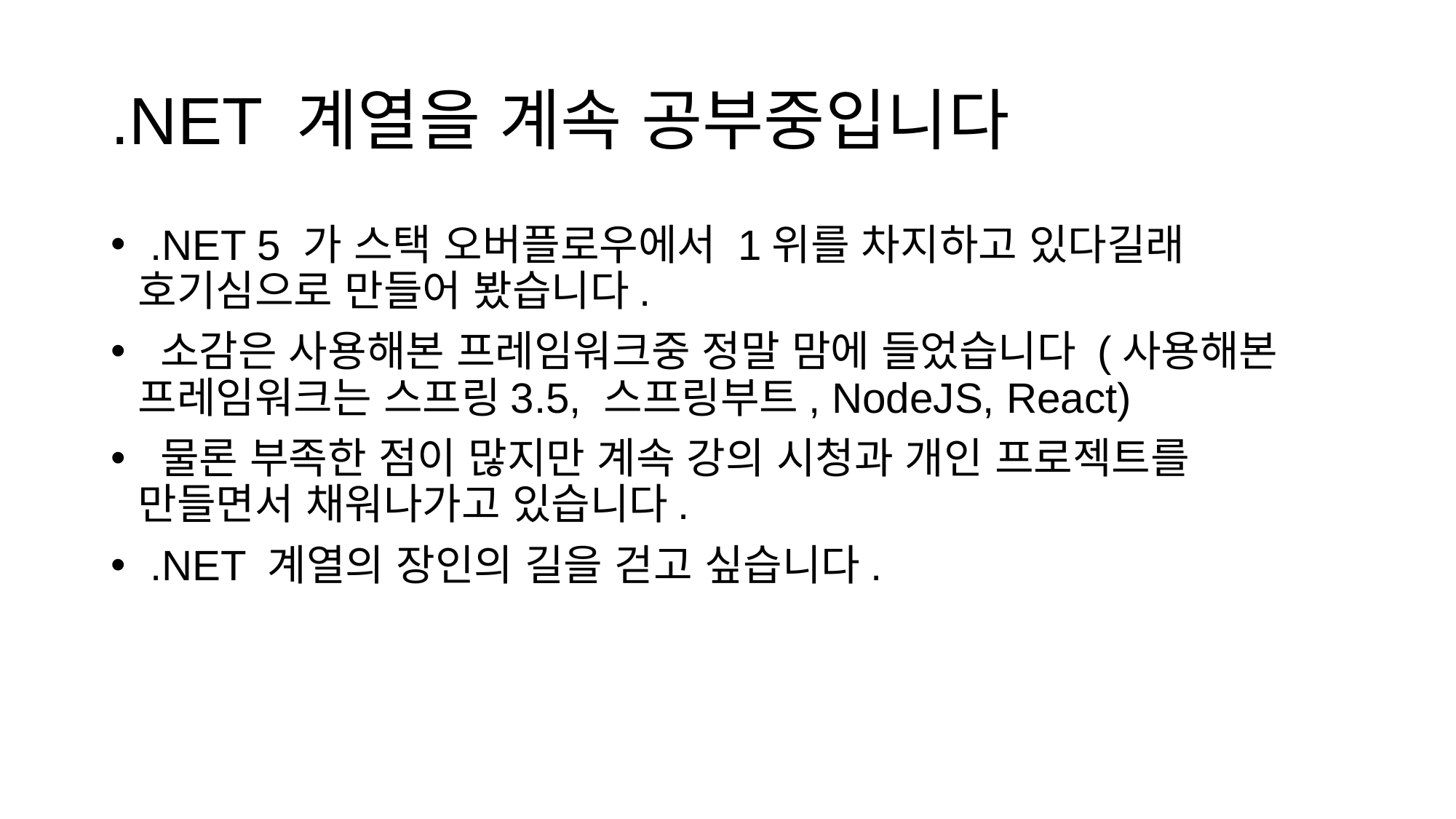

# .NET 계열을 계속 공부중입니다
 .NET 5 가 스택 오버플로우에서 1위를 차지하고 있다길래 호기심으로 만들어 봤습니다.
 소감은 사용해본 프레임워크중 정말 맘에 들었습니다 (사용해본 프레임워크는 스프링3.5, 스프링부트, NodeJS, React)
 물론 부족한 점이 많지만 계속 강의 시청과 개인 프로젝트를 만들면서 채워나가고 있습니다.
 .NET 계열의 장인의 길을 걷고 싶습니다.